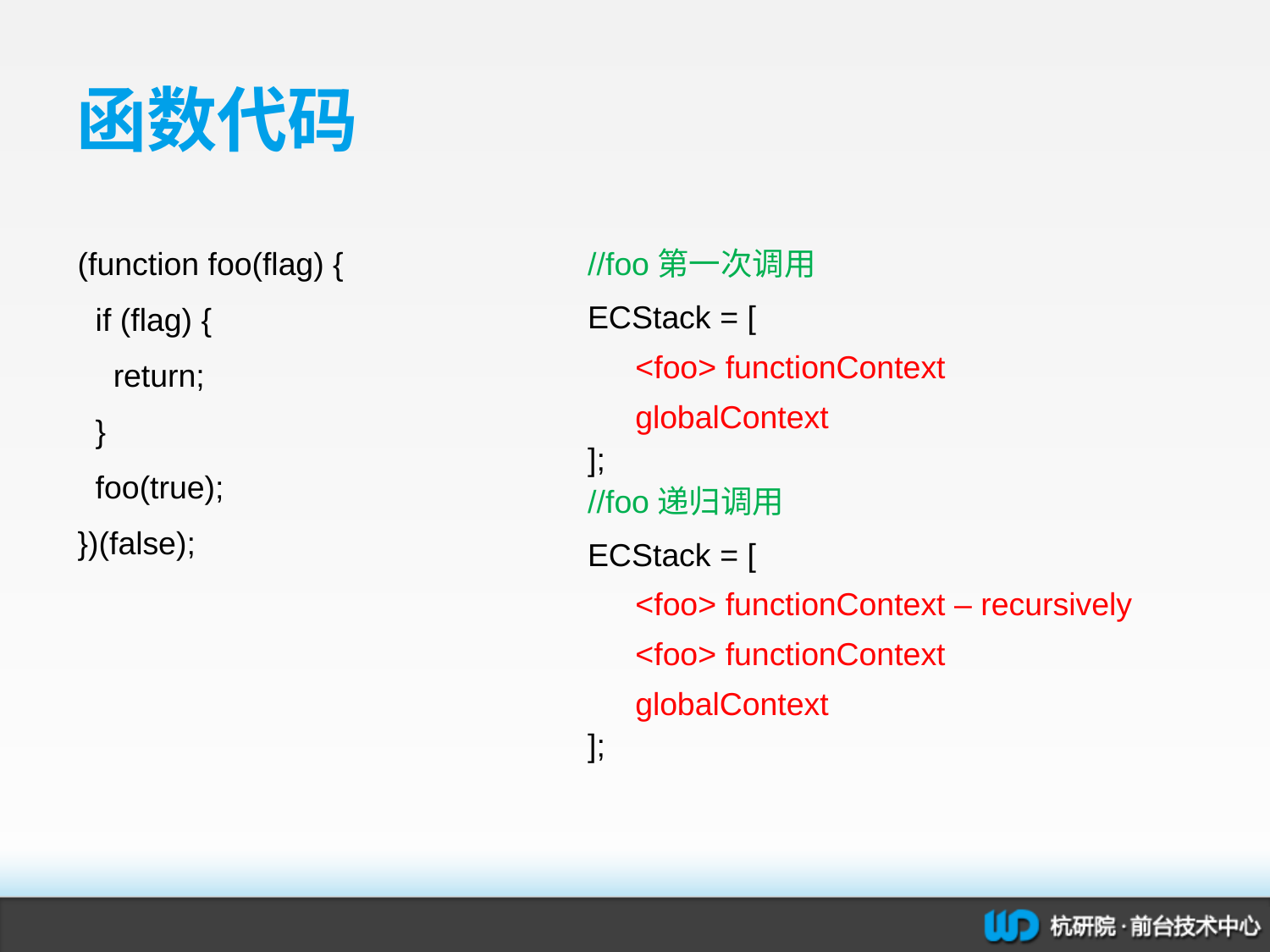

# 函数代码
(function foo(flag) {
  if (flag) {
    return;
  }
  foo(true);
})(false);

//foo第一次调用
ECStack = [
<foo> functionContext
globalContext
];
//foo递归调用
ECStack = [
<foo> functionContext – recursively
<foo> functionContext
globalContext
];